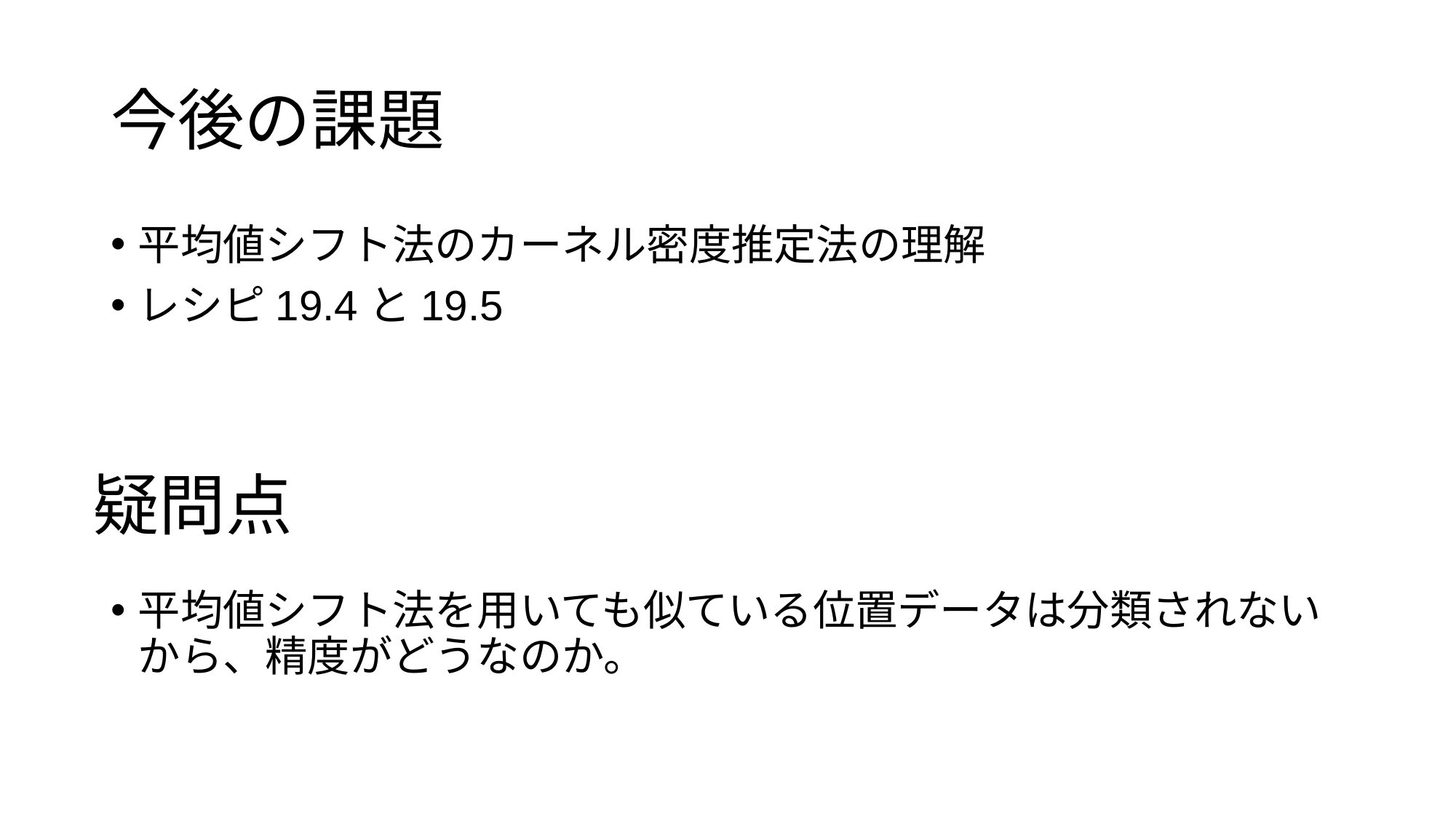

# 今後の課題
平均値シフト法のカーネル密度推定法の理解
レシピ19.4と19.5

平均値シフト法を用いても似ている位置データは分類されないから、精度がどうなのか。

疑問点